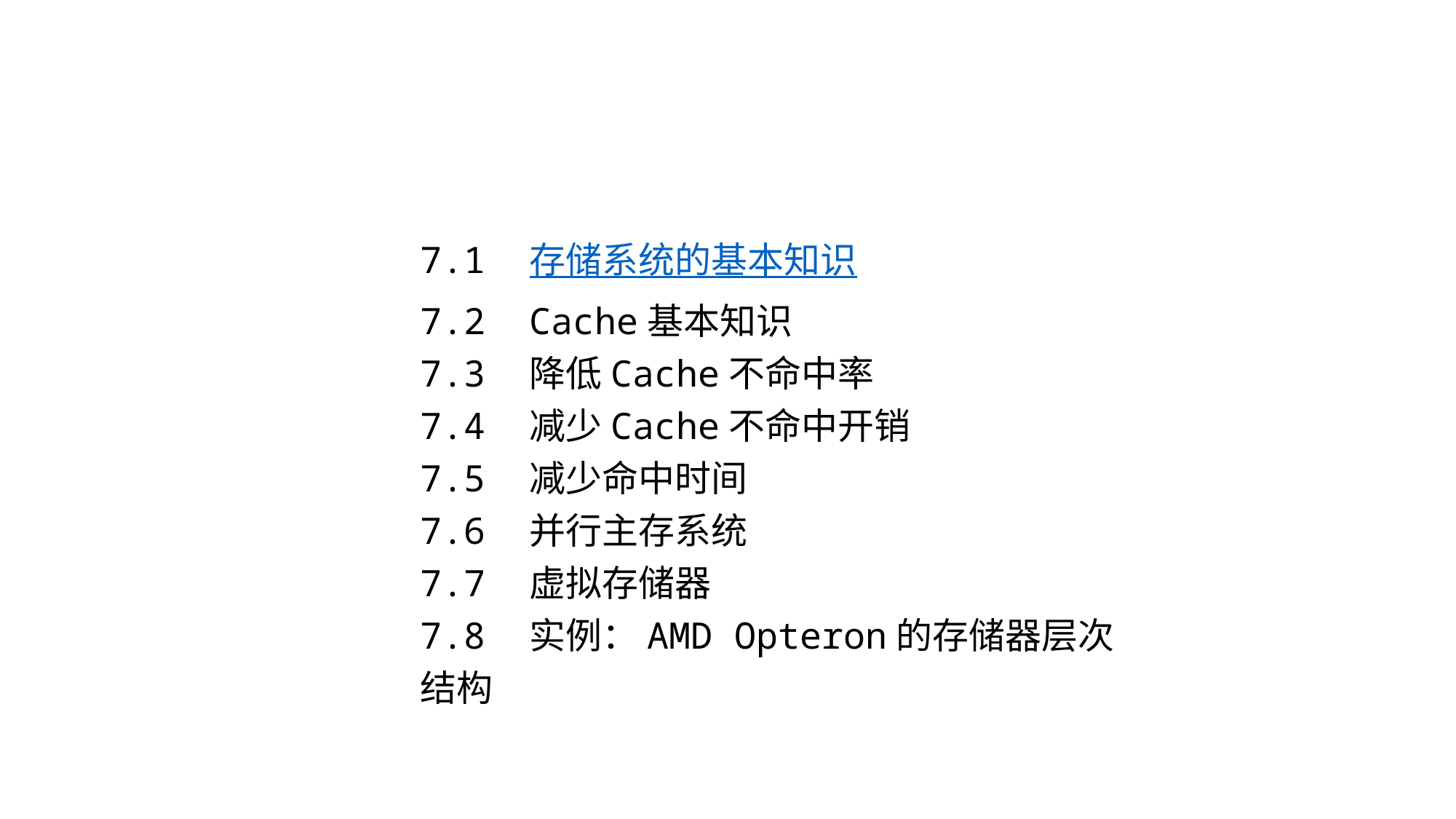

7.1	存储系统的基本知识
7.2	Cache基本知识
7.3	降低Cache不命中率
7.4	减少Cache不命中开销
7.5	减少命中时间
7.6	并行主存系统
7.7	虚拟存储器
7.8	实例：AMD Opteron的存储器层次结构